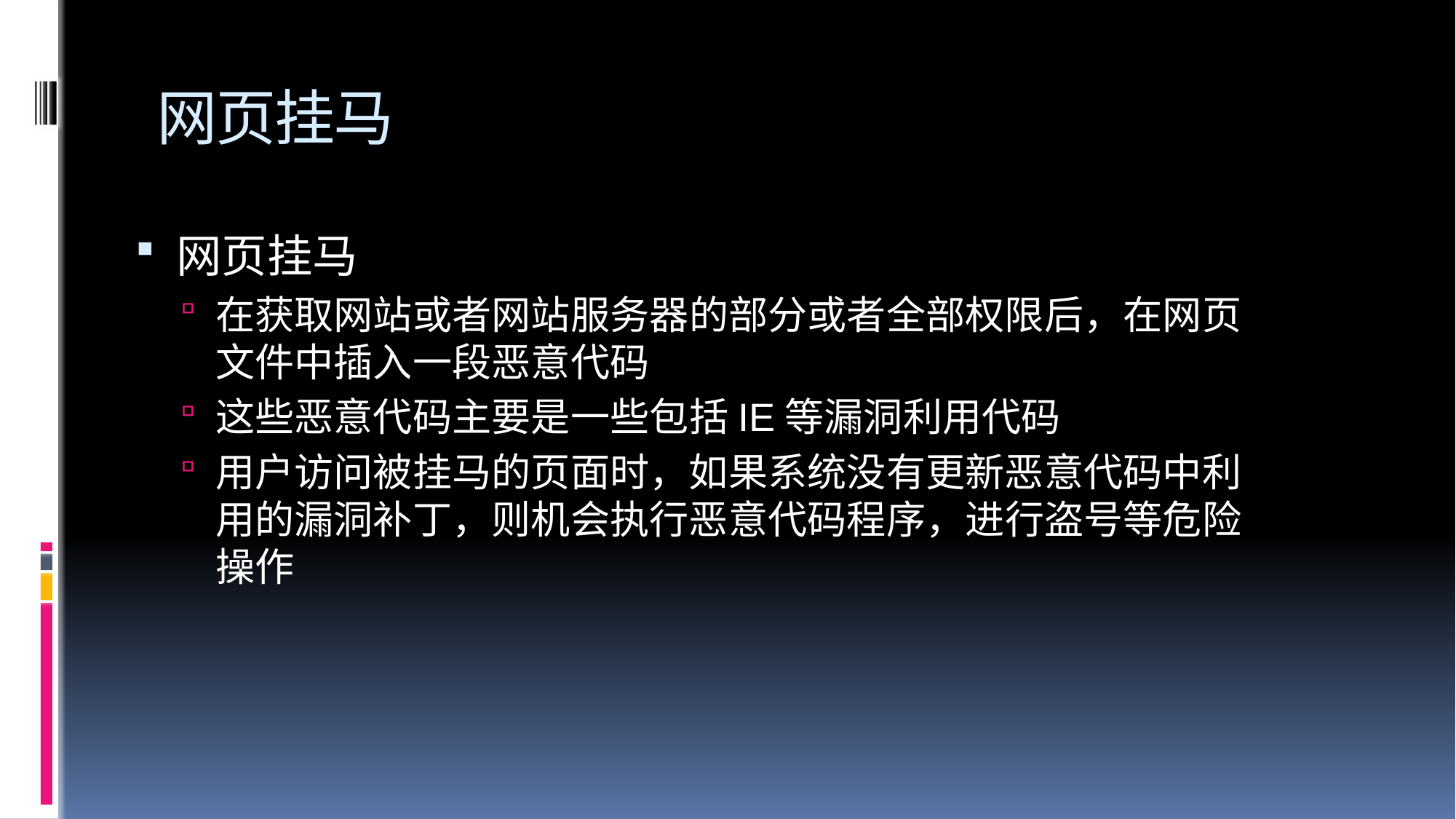

# 网页挂马
网页挂马
在获取网站或者网站服务器的部分或者全部权限后，在网页文件中插入一段恶意代码
这些恶意代码主要是一些包括IE等漏洞利用代码
用户访问被挂马的页面时，如果系统没有更新恶意代码中利用的漏洞补丁，则机会执行恶意代码程序，进行盗号等危险操作